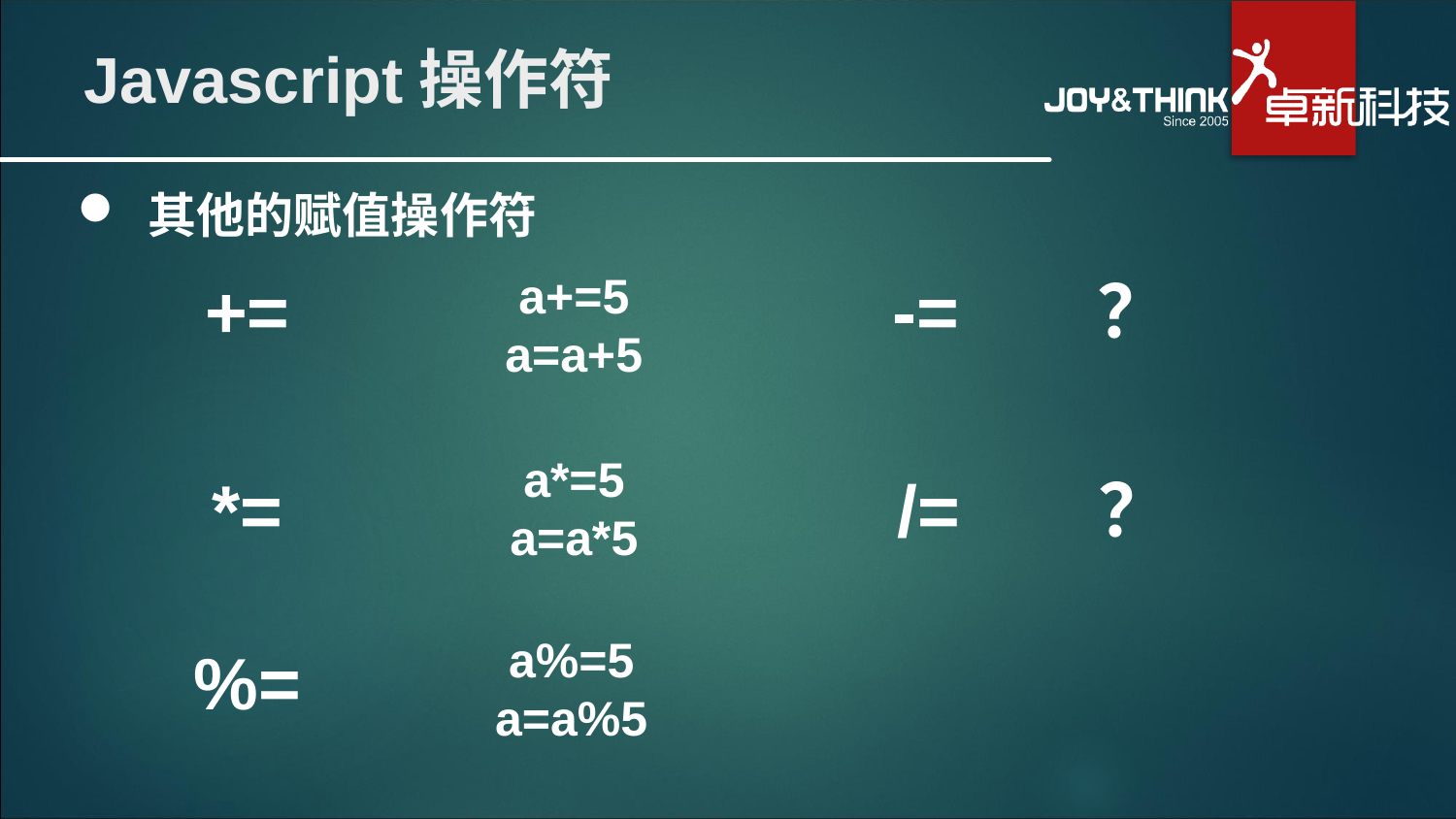

# Javascript操作符
 其他的赋值操作符
+=
a+=5
a=a+5
-=      ？
a*=5
a=a*5
*=
/=      ？
a%=5
a=a%5
%=